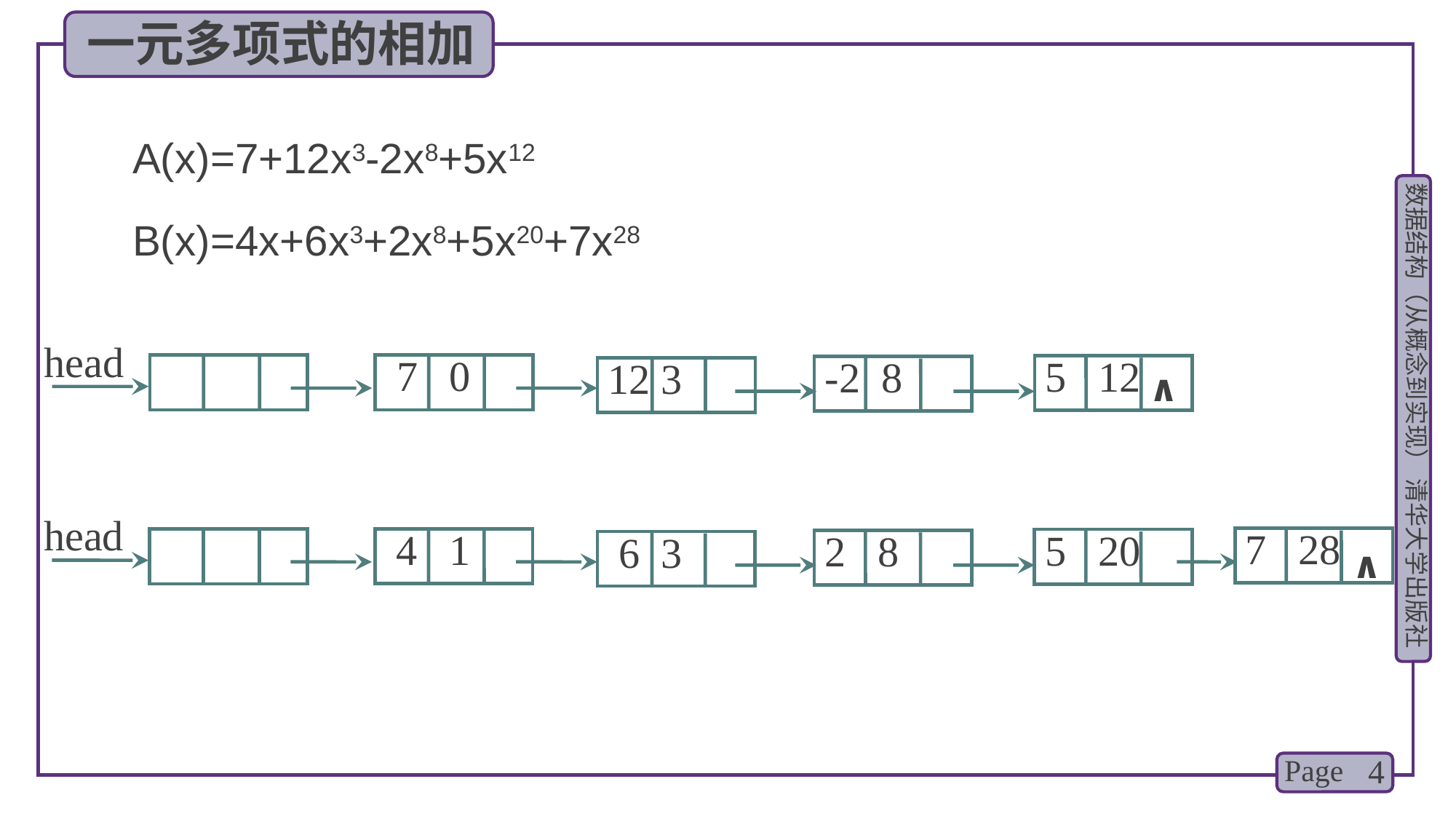

一元多项式的相加

A(x)=7+12x3-2x8+5x12
B(x)=4x+6x3+2x8+5x20+7x28
head

 7   0
5   12

-2  8

12 3

∧

head
7   28

 4   1
5   20

2   8

 6  3

∧